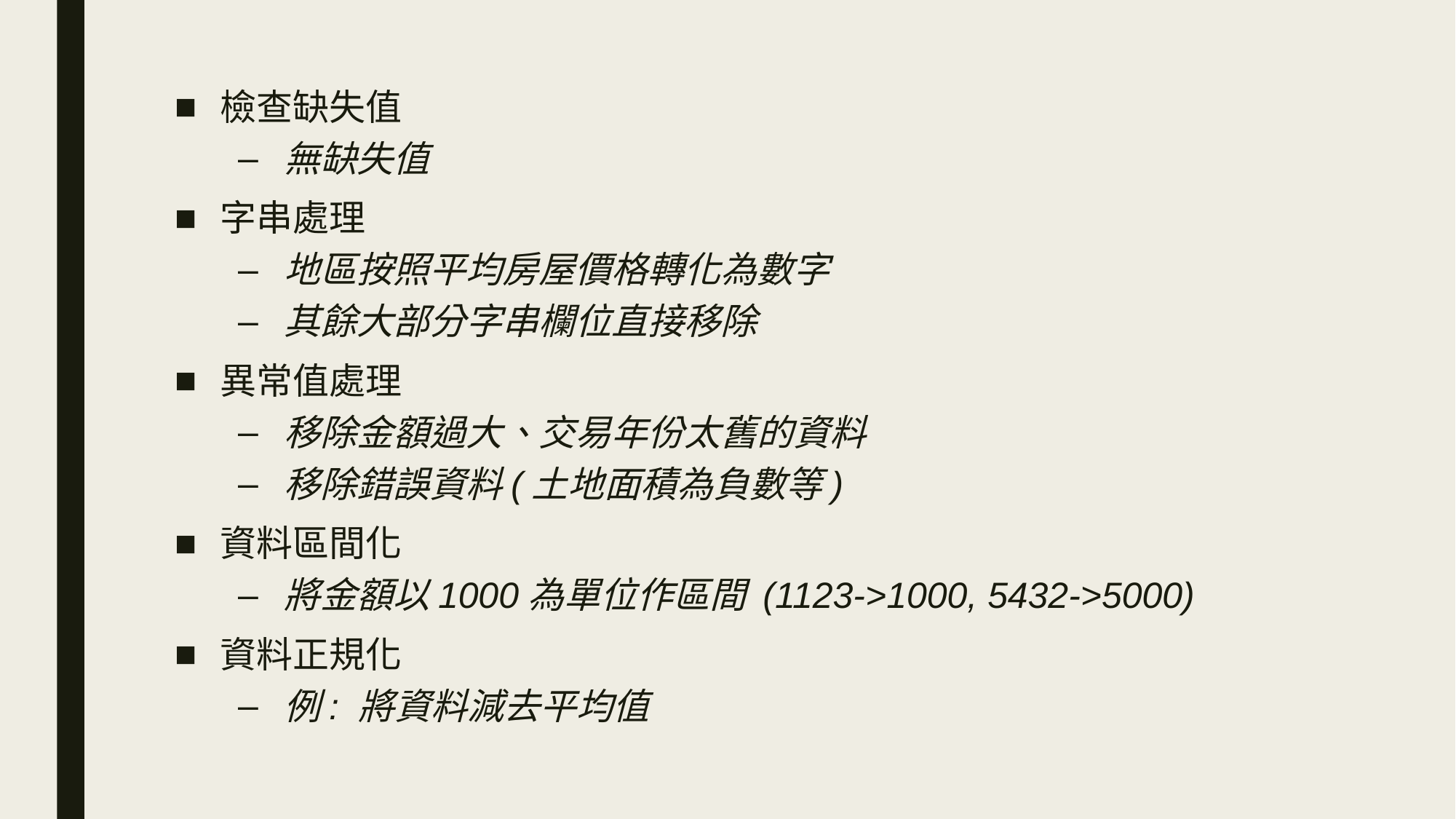

檢查缺失值
無缺失值
字串處理
地區按照平均房屋價格轉化為數字
其餘大部分字串欄位直接移除
異常值處理
移除金額過大、交易年份太舊的資料
移除錯誤資料(土地面積為負數等)
資料區間化
將金額以1000為單位作區間 (1123->1000, 5432->5000)
資料正規化
例: 將資料減去平均值